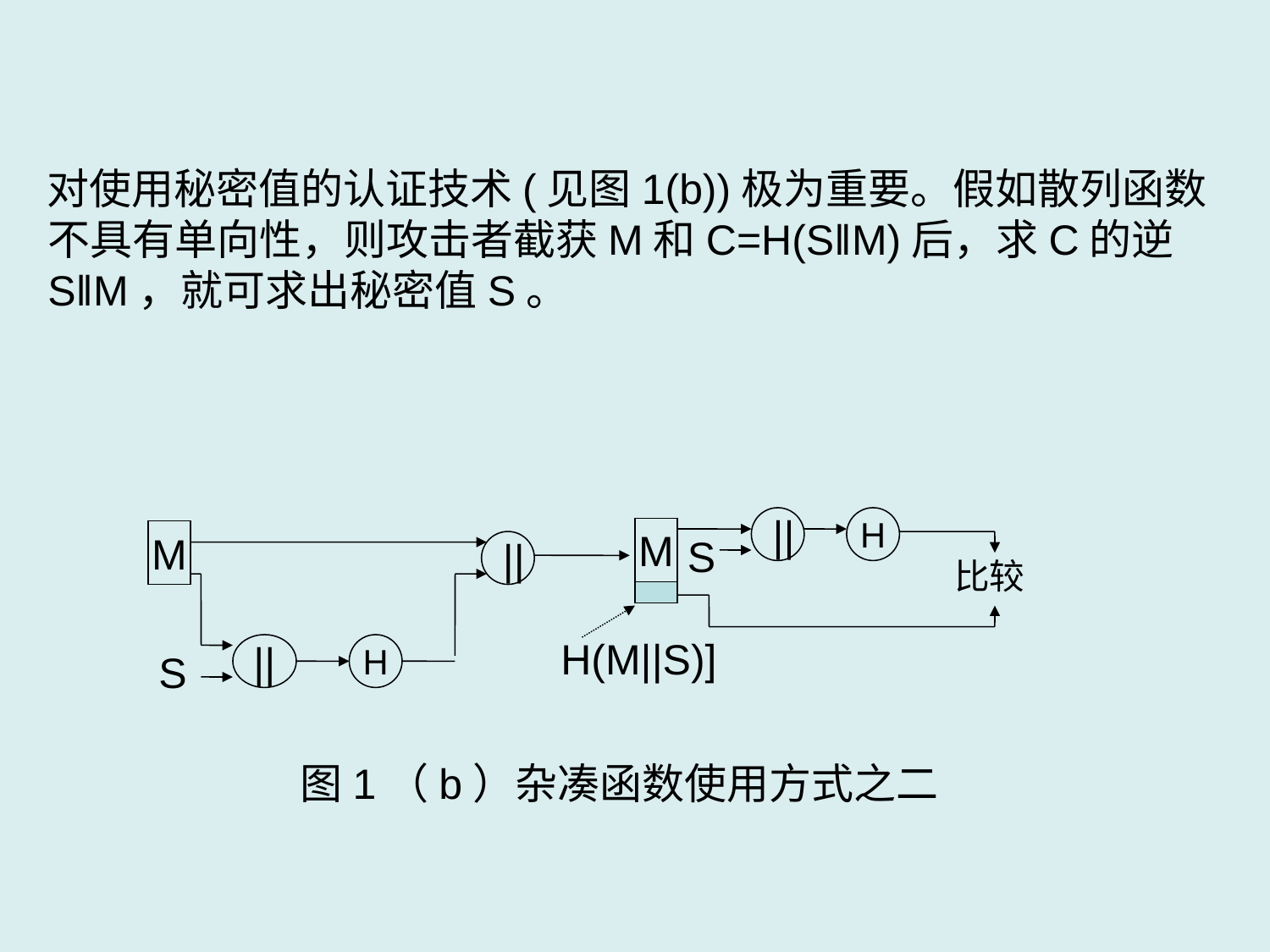

对使用秘密值的认证技术(见图1(b))极为重要。假如散列函数不具有单向性，则攻击者截获M和C=H(S‖M)后，求C的逆S‖M，就可求出秘密值S。

 ||
H
M
M
S

 ||

比较

H(M||S)]

||
H
S

图1（b）杂凑函数使用方式之二